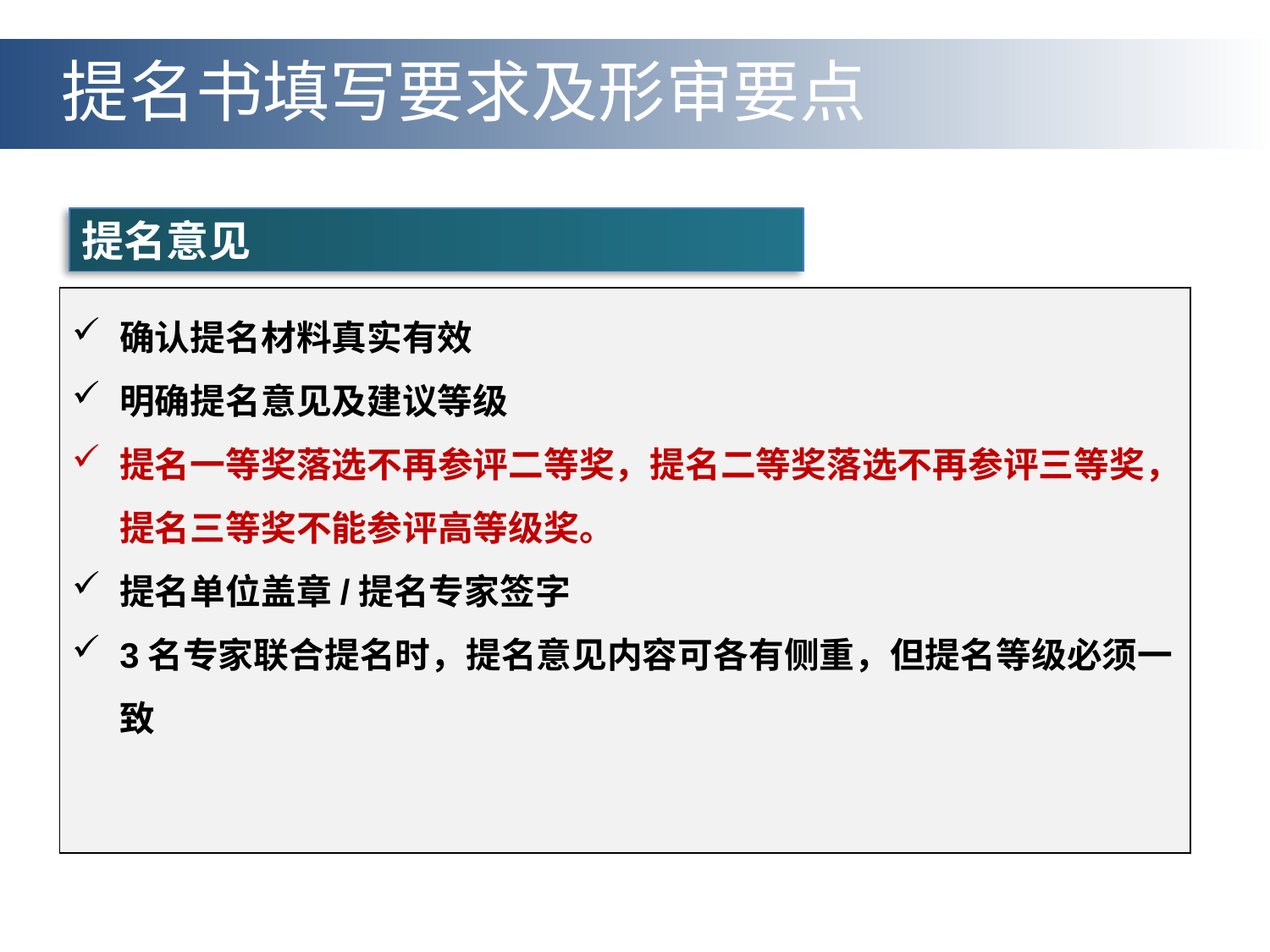

提名书填写要求及形审要点

提名意见
确认提名材料真实有效
明确提名意见及建议等级
提名一等奖落选不再参评二等奖，提名二等奖落选不再参评三等奖，提名三等奖不能参评高等级奖。
提名单位盖章/提名专家签字
3名专家联合提名时，提名意见内容可各有侧重，但提名等级必须一致